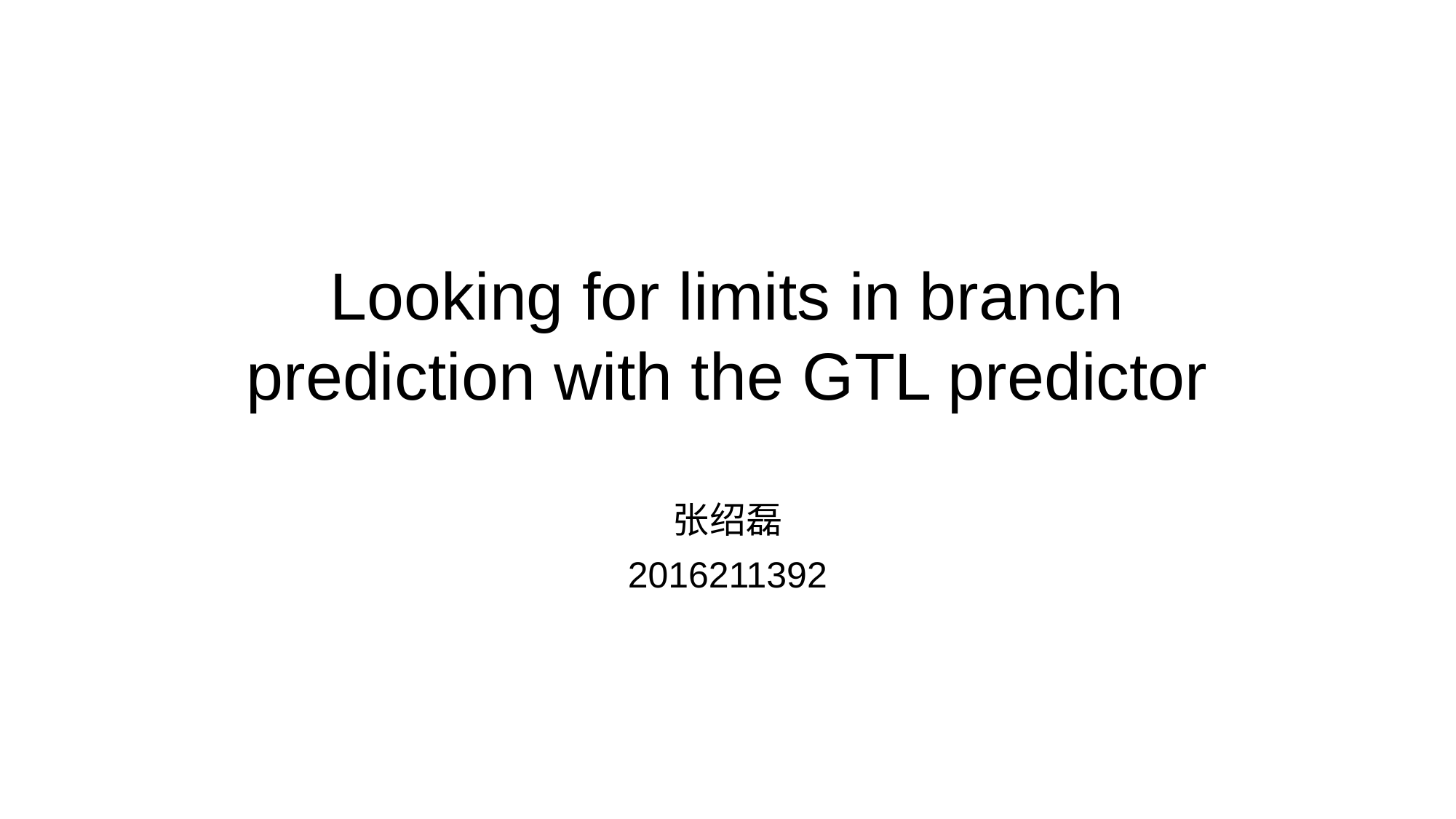

# Looking for limits in branch prediction with the GTL predictor
张绍磊
2016211392